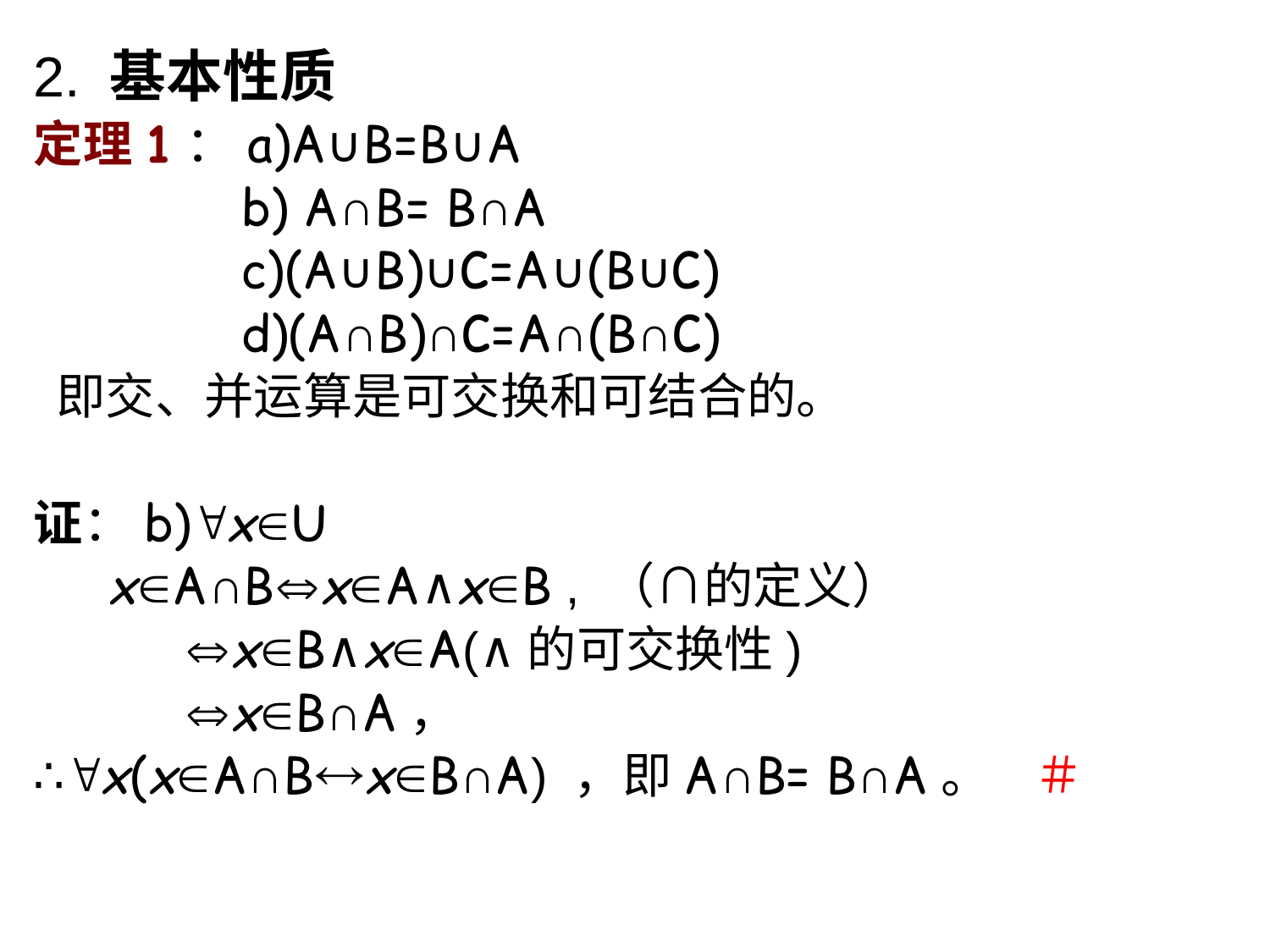

2. 基本性质
定理1：a)A∪B=B∪A
              b) A∩B= B∩A
              c)(A∪B)∪C=A∪(B∪C)
              d)(A∩B)∩C=A∩(B∩C)
 即交、并运算是可交换和可结合的。

证：b)∀x∈U
     x∈A∩B⇔x∈A∧x∈B , （∩的定义）
           ⇔x∈B∧x∈A(∧的可交换性)
           ⇔x∈B∩A，
∴∀x(x∈A∩B↔x∈B∩A) ，即A∩B= B∩A。    ＃